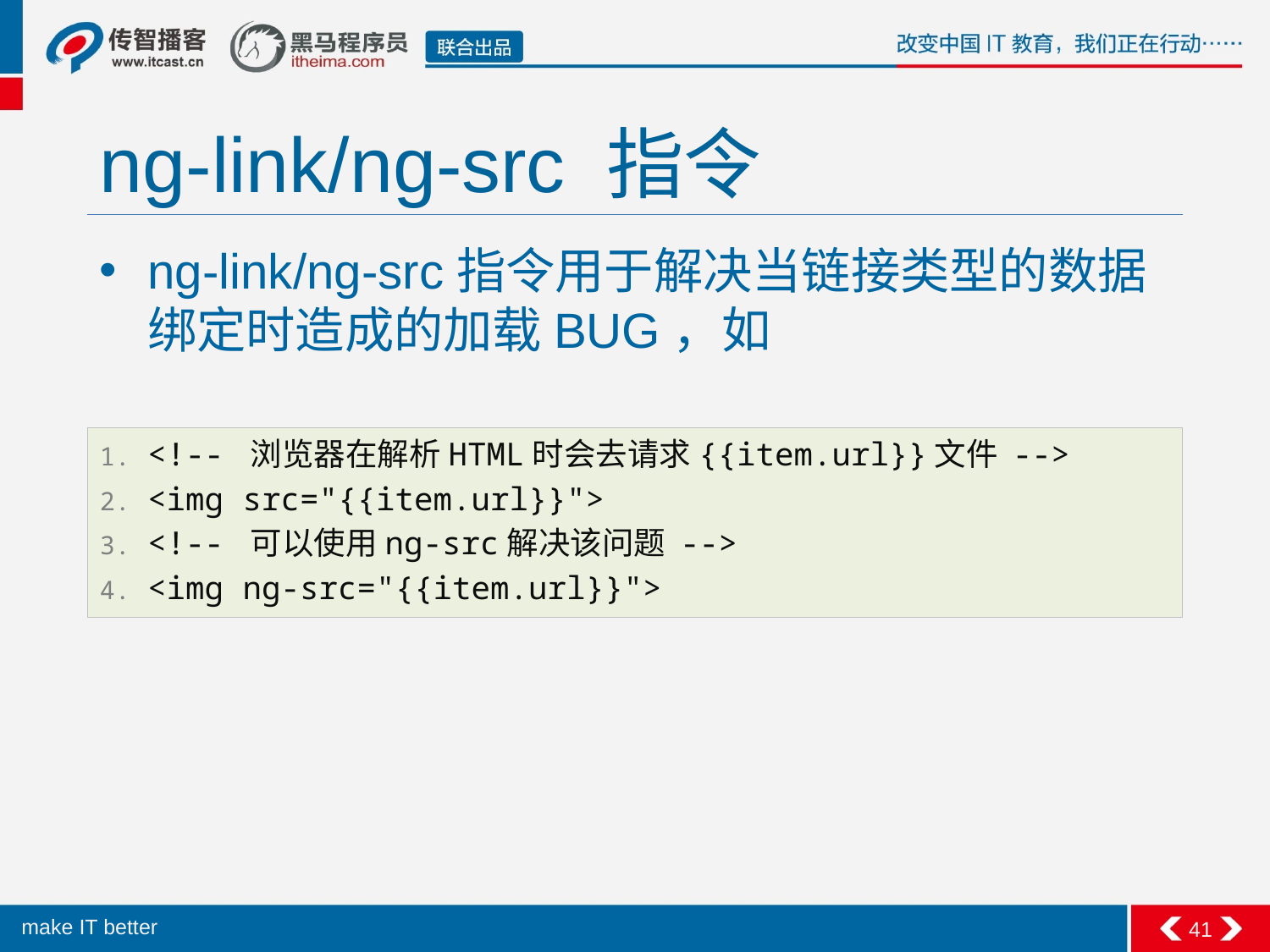

# ng-link/ng-src 指令
ng-link/ng-src指令用于解决当链接类型的数据绑定时造成的加载BUG，如
<!-- 浏览器在解析HTML时会去请求{{item.url}}文件 -->
<img src="{{item.url}}">
<!-- 可以使用ng-src解决该问题 -->
<img ng-src="{{item.url}}">
41

make IT better